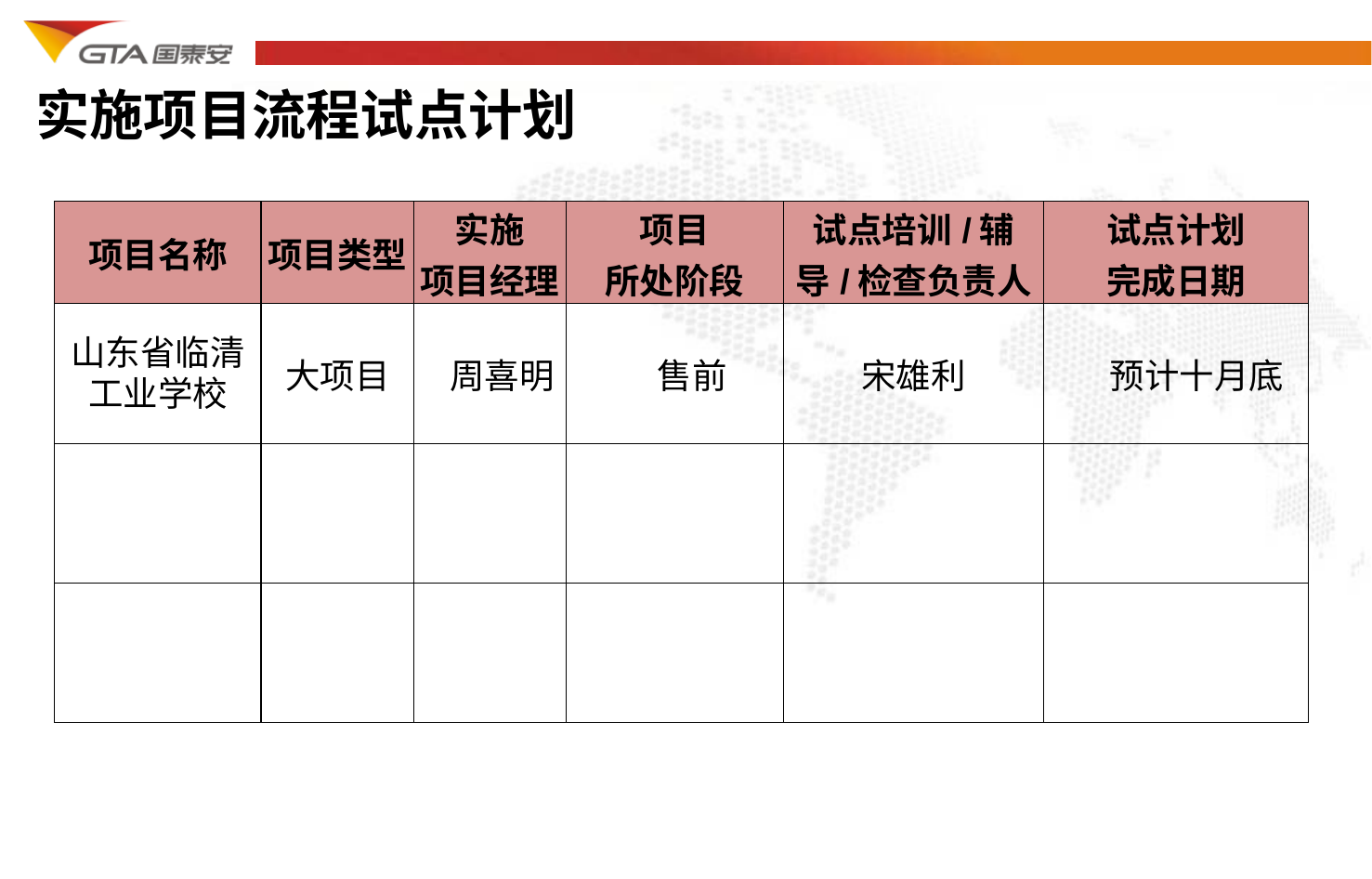

实施项目流程试点计划
| 项目名称 | 项目类型 | 实施 项目经理 | 项目 所处阶段 | 试点培训/辅导/检查负责人 | 试点计划 完成日期 |
| --- | --- | --- | --- | --- | --- |
| 山东省临清工业学校 | 大项目 | 周喜明 | 售前 | 宋雄利 | 预计十月底 |
|  |  |  |  |  |  |
|  |  |  |  |  |  |